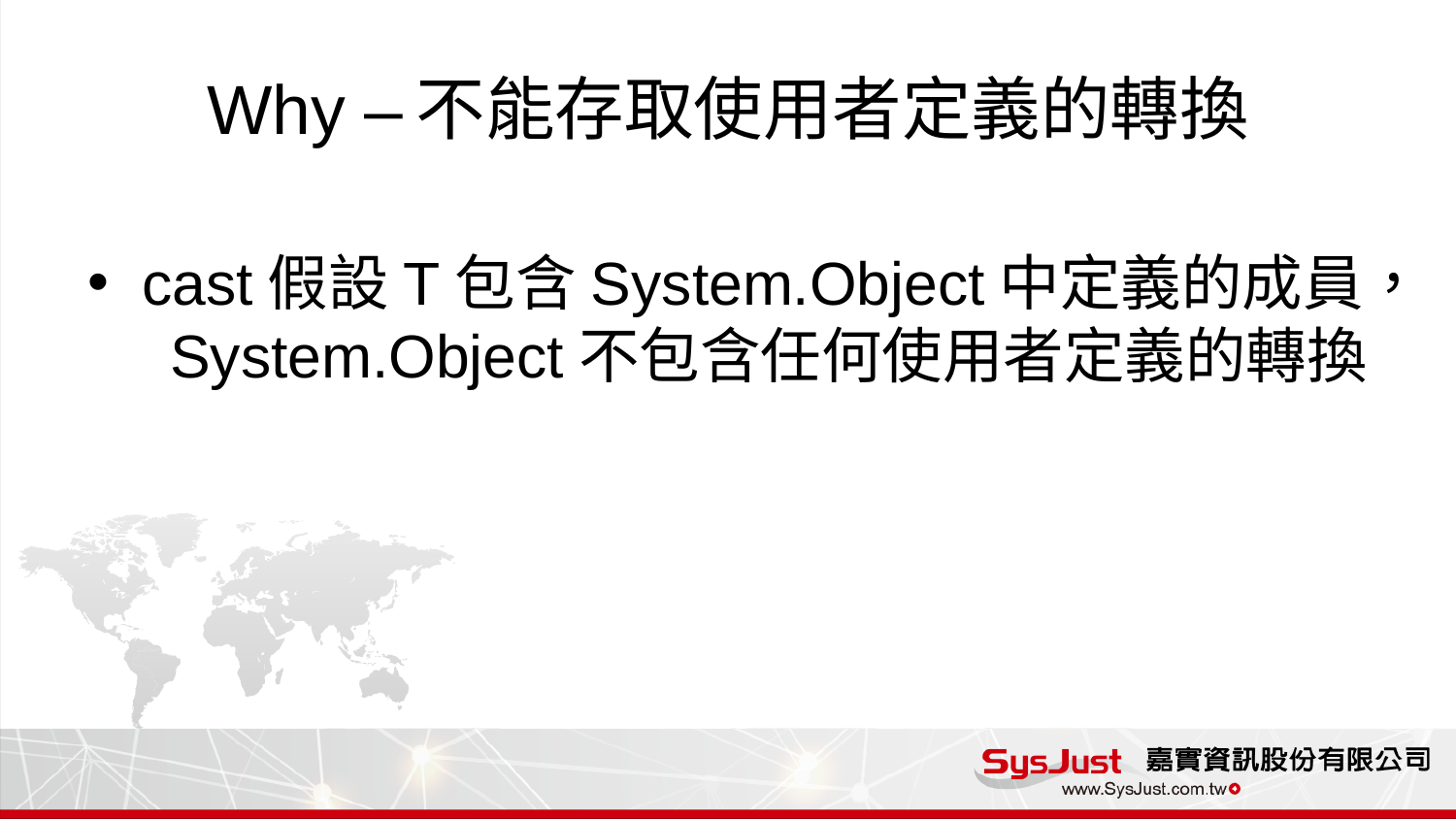

# Why –不能存取使用者定義的轉換
cast假設T包含System.Object中定義的成員， System.Object不包含任何使用者定義的轉換